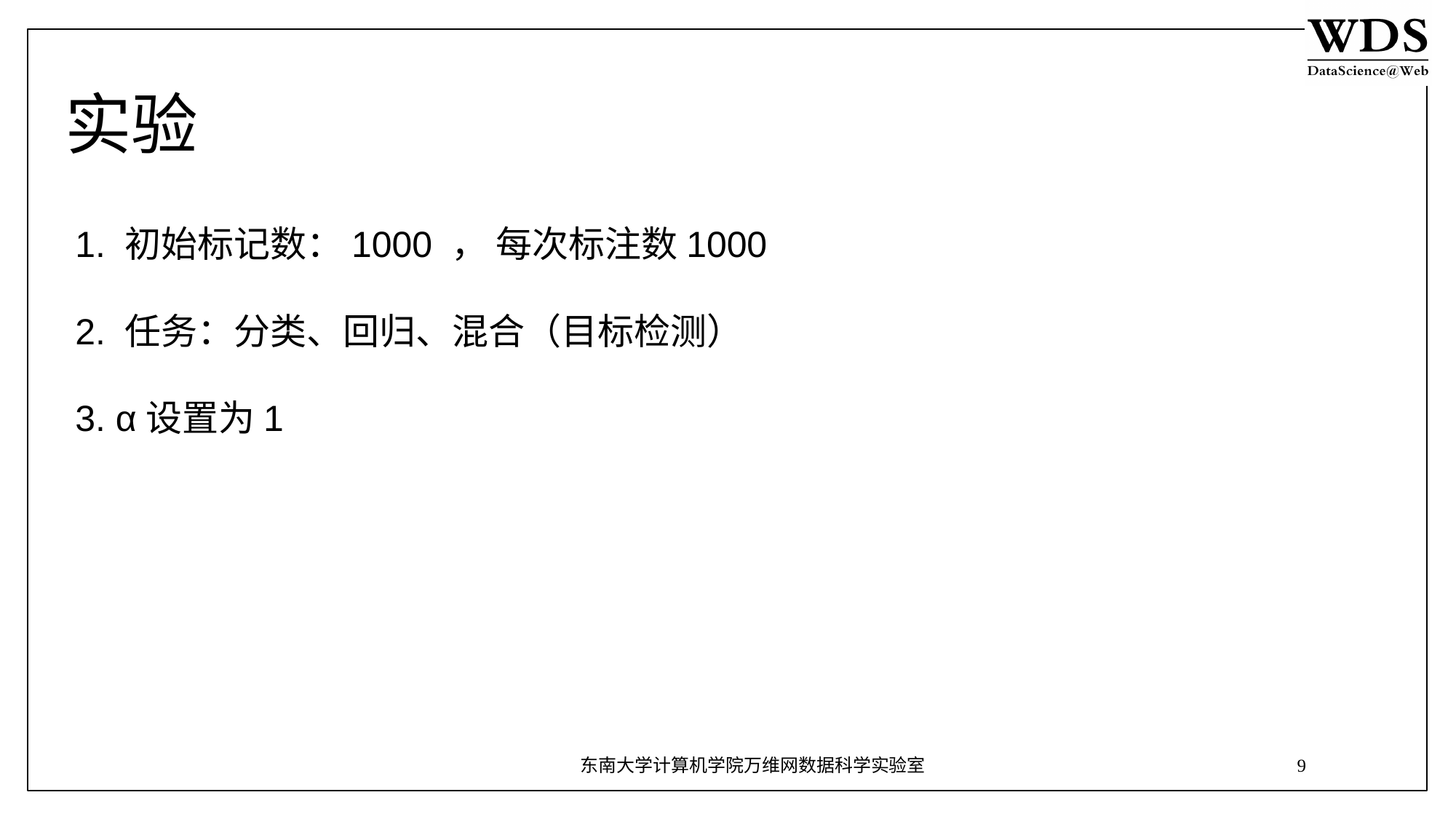

# 实验
1. 初始标记数：1000 ， 每次标注数1000
2. 任务：分类、回归、混合（目标检测）
3. α设置为1

东南大学计算机学院万维网数据科学实验室
9